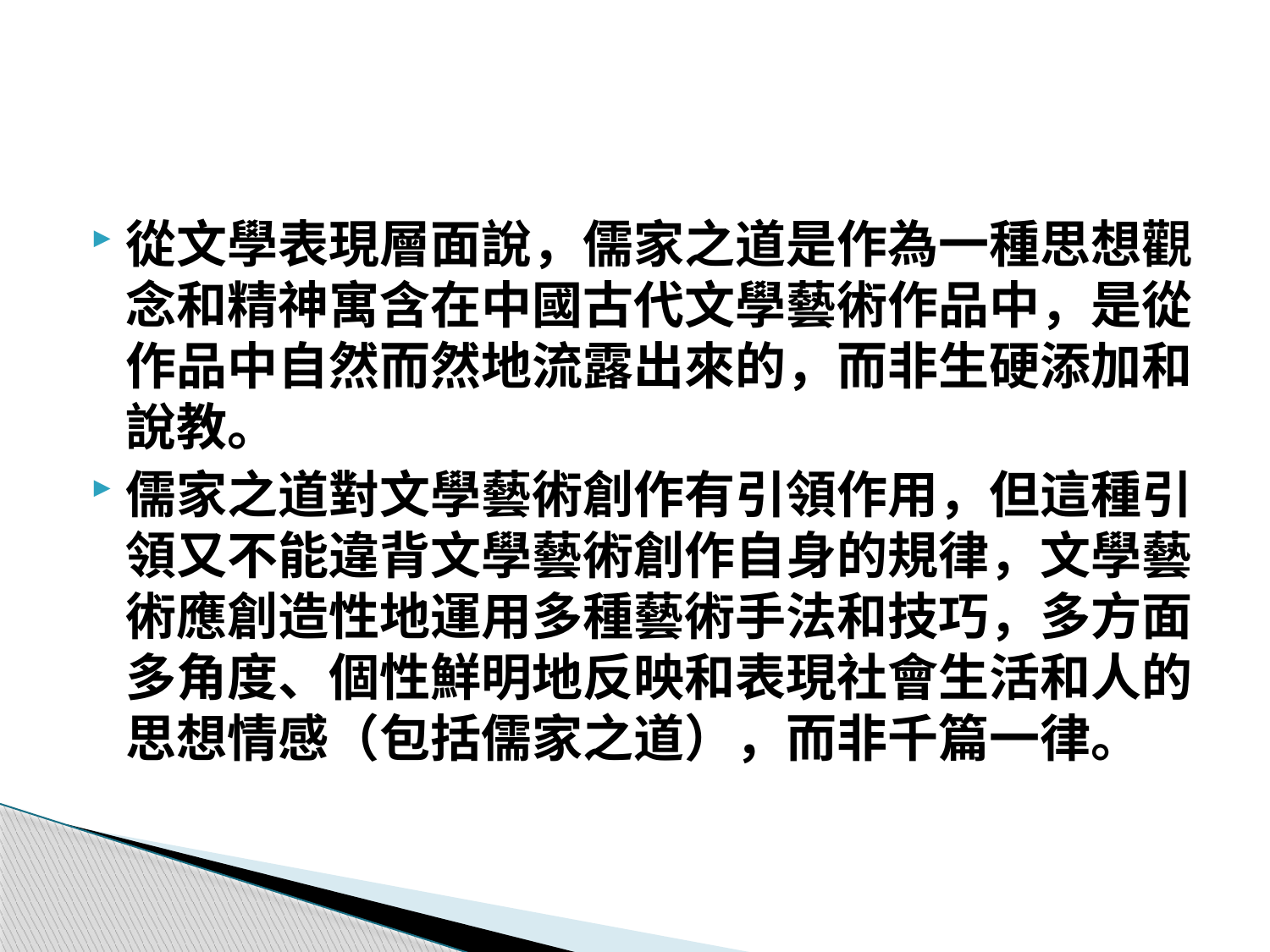

#
從文學表現層面說，儒家之道是作為一種思想觀念和精神寓含在中國古代文學藝術作品中，是從作品中自然而然地流露出來的，而非生硬添加和說教。
儒家之道對文學藝術創作有引領作用，但這種引領又不能違背文學藝術創作自身的規律，文學藝術應創造性地運用多種藝術手法和技巧，多方面多角度、個性鮮明地反映和表現社會生活和人的思想情感（包括儒家之道），而非千篇一律。